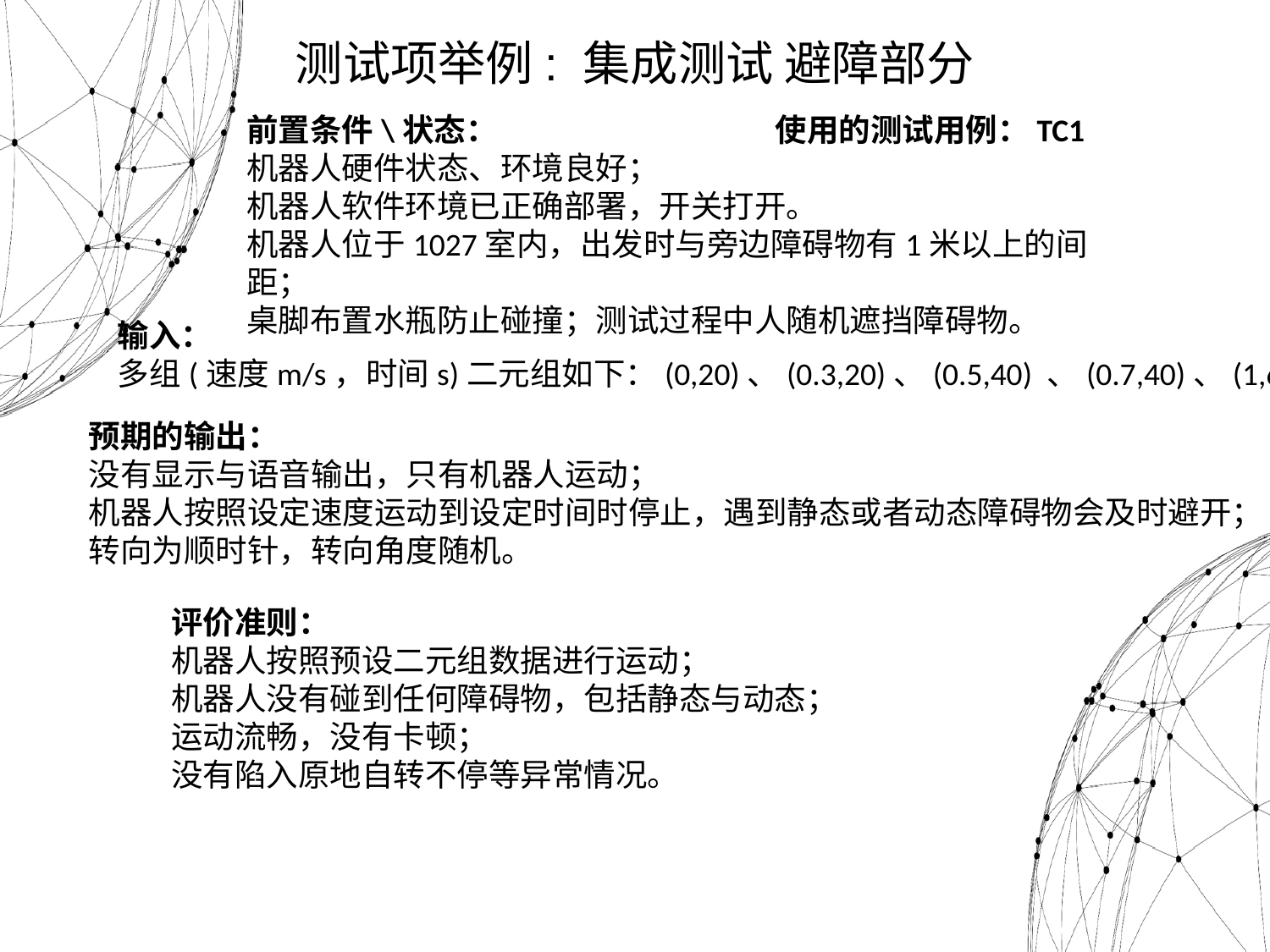

测试项举例: 集成测试 避障部分

前置条件\状态：
机器人硬件状态、环境良好；
机器人软件环境已正确部署，开关打开。
机器人位于1027室内，出发时与旁边障碍物有1米以上的间距；
桌脚布置水瓶防止碰撞；测试过程中人随机遮挡障碍物。
使用的测试用例：TC1
输入：
多组(速度m/s，时间s)二元组如下：(0,20)、(0.3,20)、(0.5,40) 、(0.7,40)、(1,60)

预期的输出：
没有显示与语音输出，只有机器人运动；
机器人按照设定速度运动到设定时间时停止，遇到静态或者动态障碍物会及时避开；
转向为顺时针，转向角度随机。
评价准则：
机器人按照预设二元组数据进行运动；
机器人没有碰到任何障碍物，包括静态与动态；
运动流畅，没有卡顿；
没有陷入原地自转不停等异常情况。